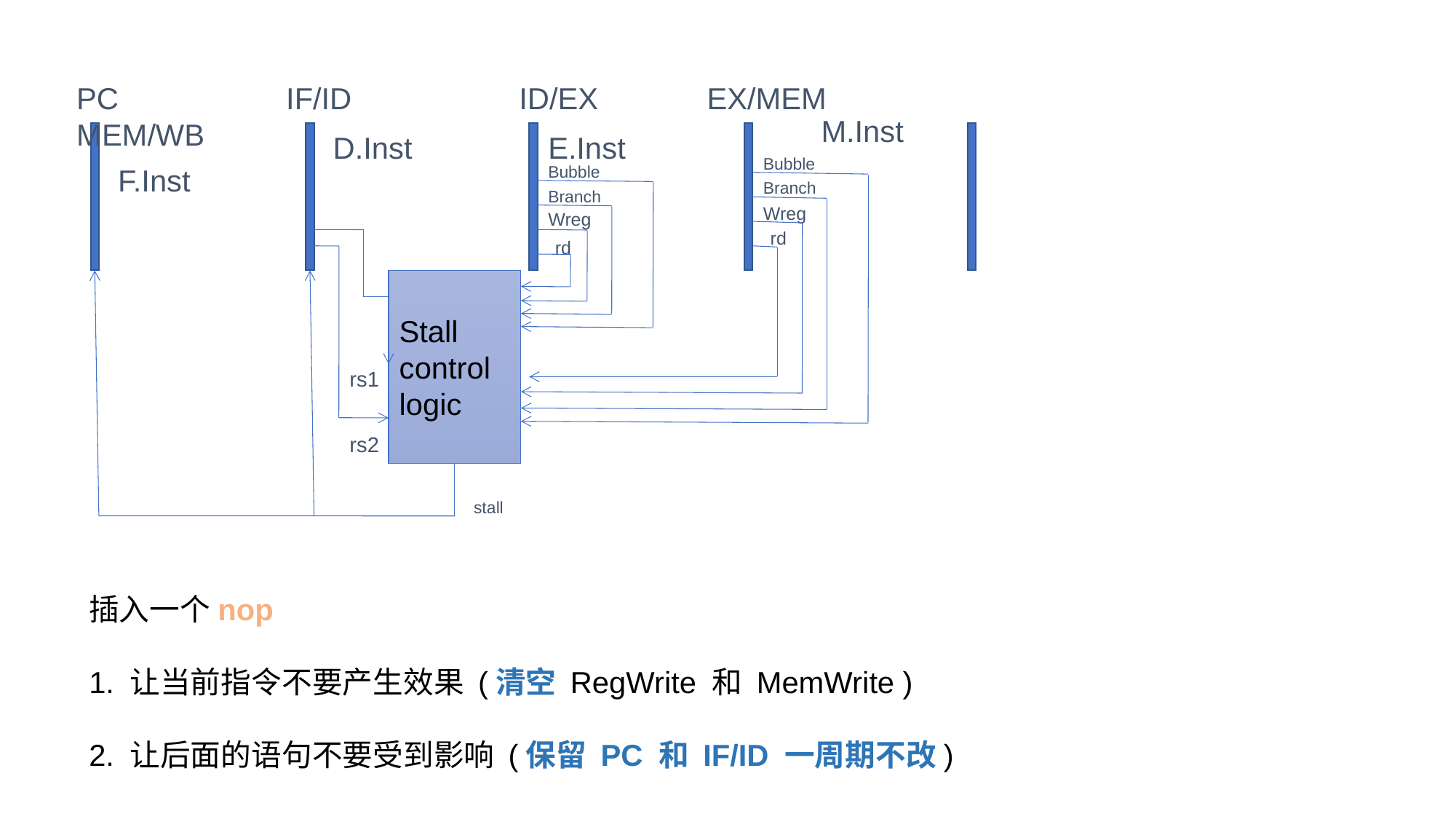

PC                    IF/ID                    ID/EX             EX/MEM            MEM/WB
M.Inst

D.Inst
E.Inst
Bubble
F.Inst
Bubble
Branch
Branch
Wreg
Wreg
   rd
   rd

Stall control logic

rs1
rs2
stall
插入一个nop

1. 让当前指令不要产生效果 (清空 RegWrite 和 MemWrite )

2. 让后面的语句不要受到影响 (保留 PC 和 IF/ID 一周期不改)